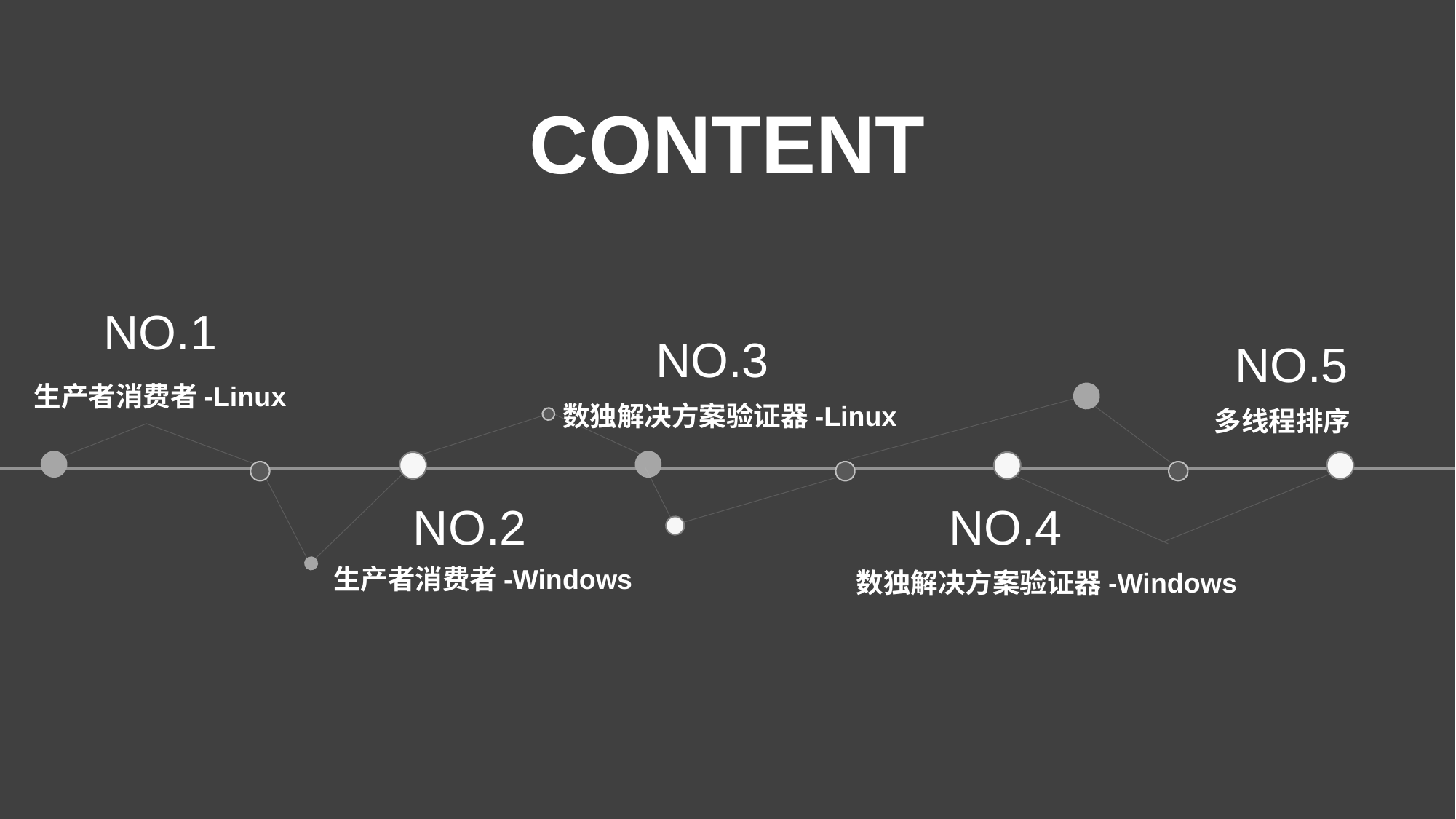

CONTENT
NO.1
NO.3
NO.5
生产者消费者-Linux

数独解决方案验证器-Linux
多线程排序

NO.4
NO.2

生产者消费者-Windows
数独解决方案验证器-Windows